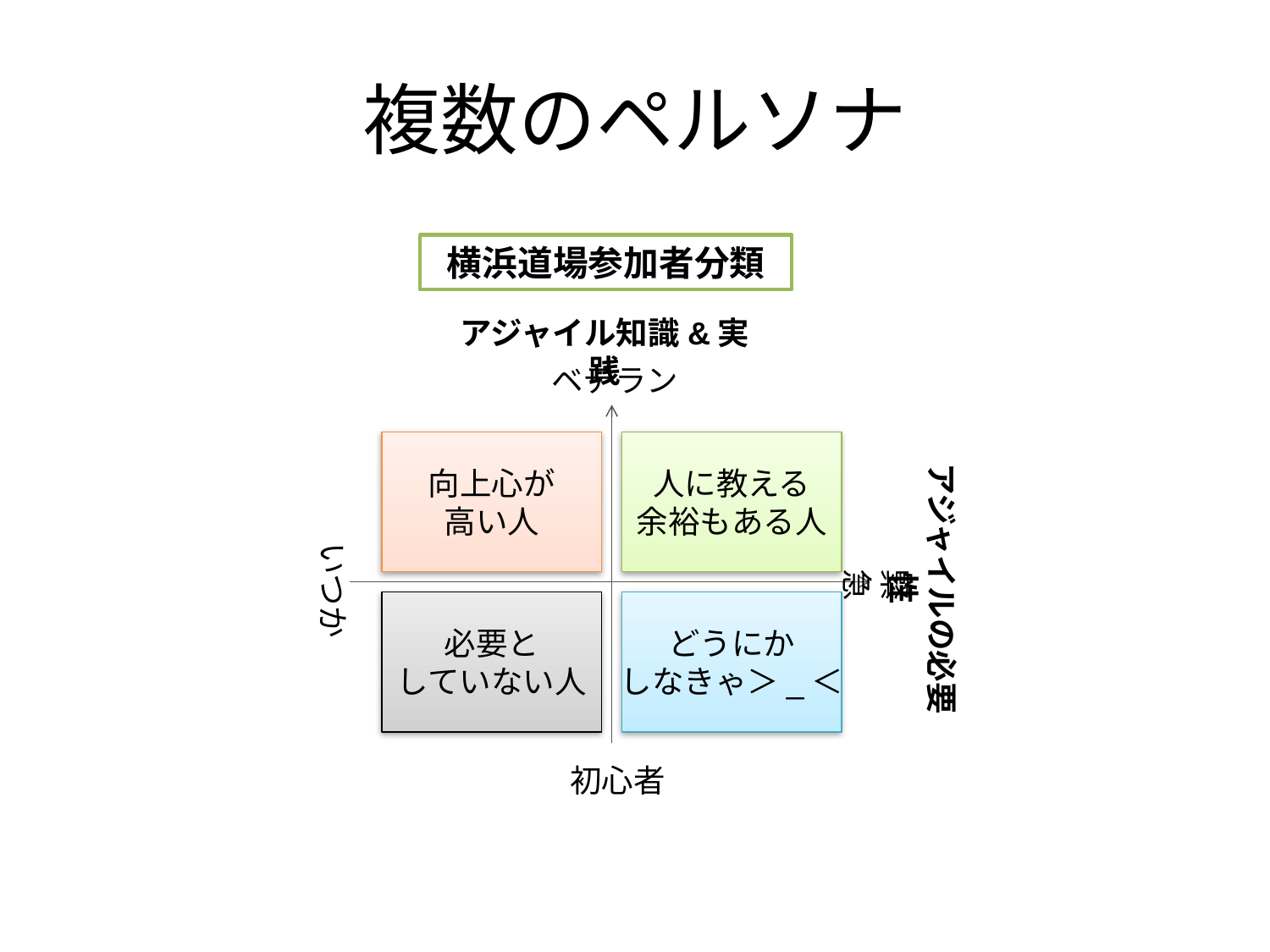

# 複数のペルソナ
横浜道場参加者分類
アジャイル知識&実践
ベテラン
向上心が
高い人
人に教える
余裕もある人
アジャイルの必要性
いつか
緊急
必要と
していない人
どうにか
しなきゃ＞_＜
初心者